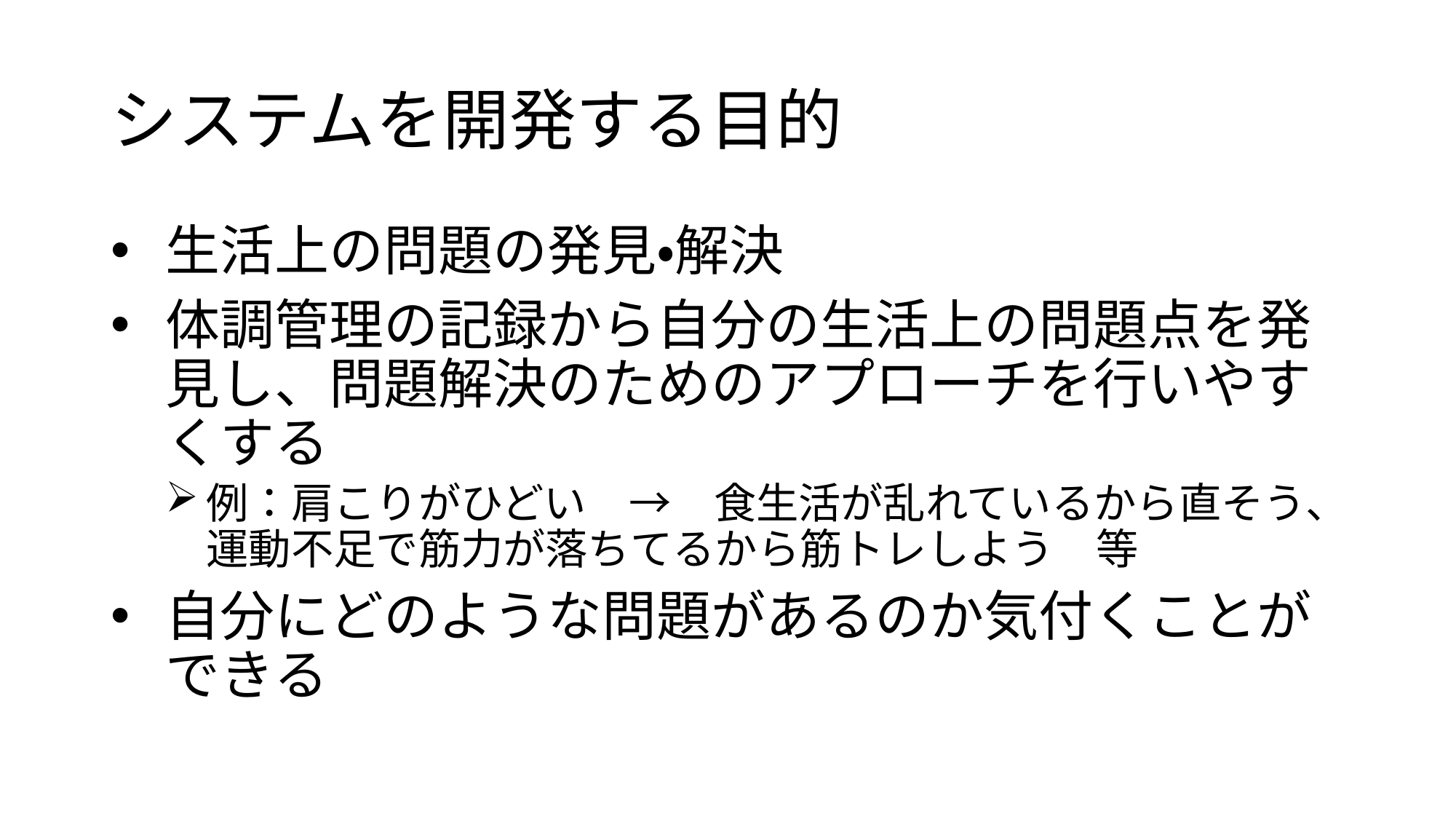

# システムを開発する目的
生活上の問題の発見・解決
体調管理の記録から自分の生活上の問題点を発見し、問題解決のためのアプローチを行いやすくする
例：肩こりがひどい　→　食生活が乱れているから直そう、運動不足で筋力が落ちてるから筋トレしよう　等
自分にどのような問題があるのか気付くことができる